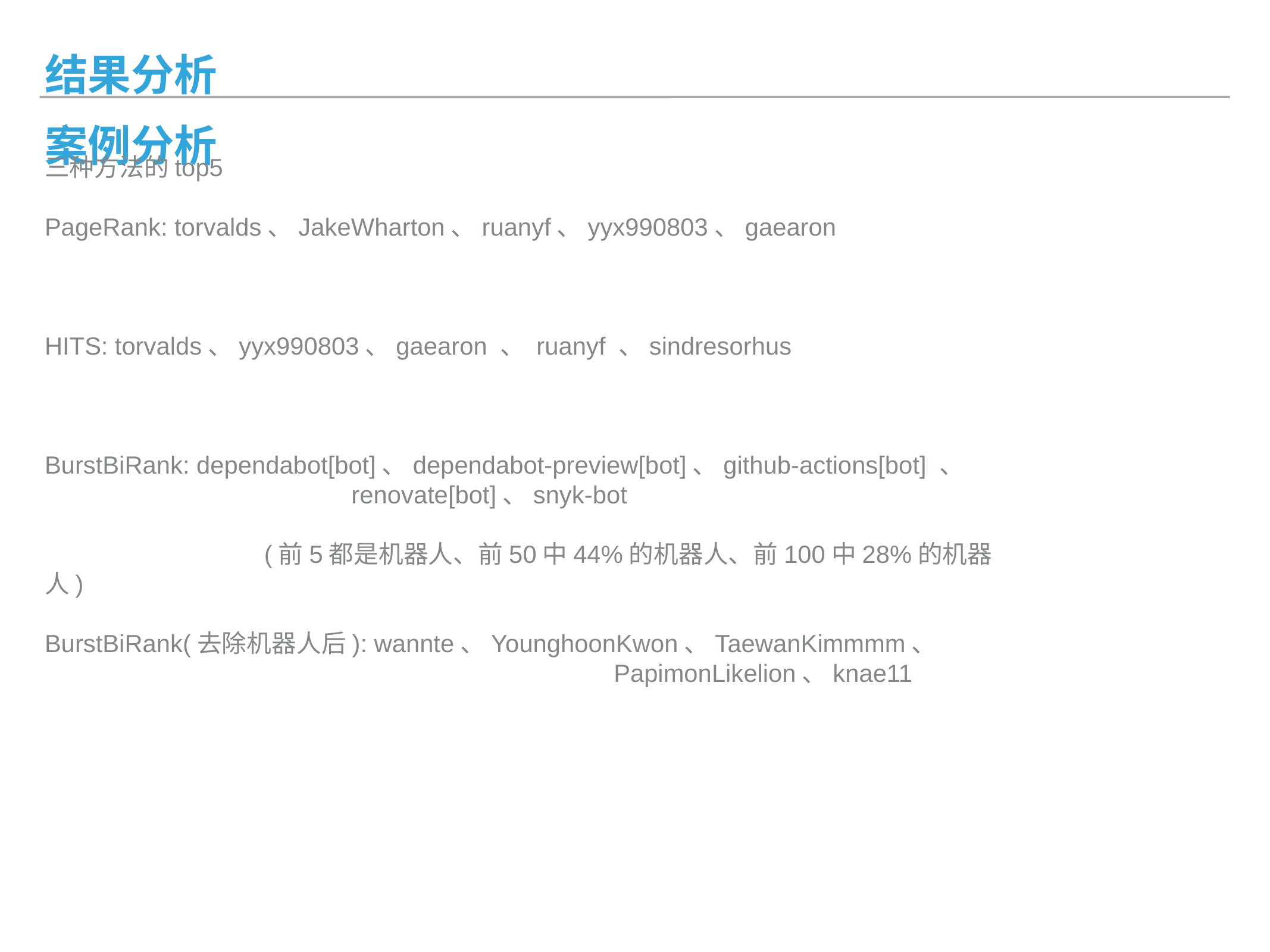

# 结果分析
案例分析
三种方法的top5
PageRank: torvalds、JakeWharton、ruanyf、yyx990803、gaearon

HITS: torvalds、yyx990803、gaearon 、 ruanyf 、sindresorhus

BurstBiRank: dependabot[bot]、dependabot-preview[bot]、github-actions[bot] 、			      renovate[bot]、snyk-bot
		      (前5都是机器人、前50中44%的机器人、前100中28%的机器人)
BurstBiRank(去除机器人后): wannte、YounghoonKwon、TaewanKimmmm、							     PapimonLikelion、knae11